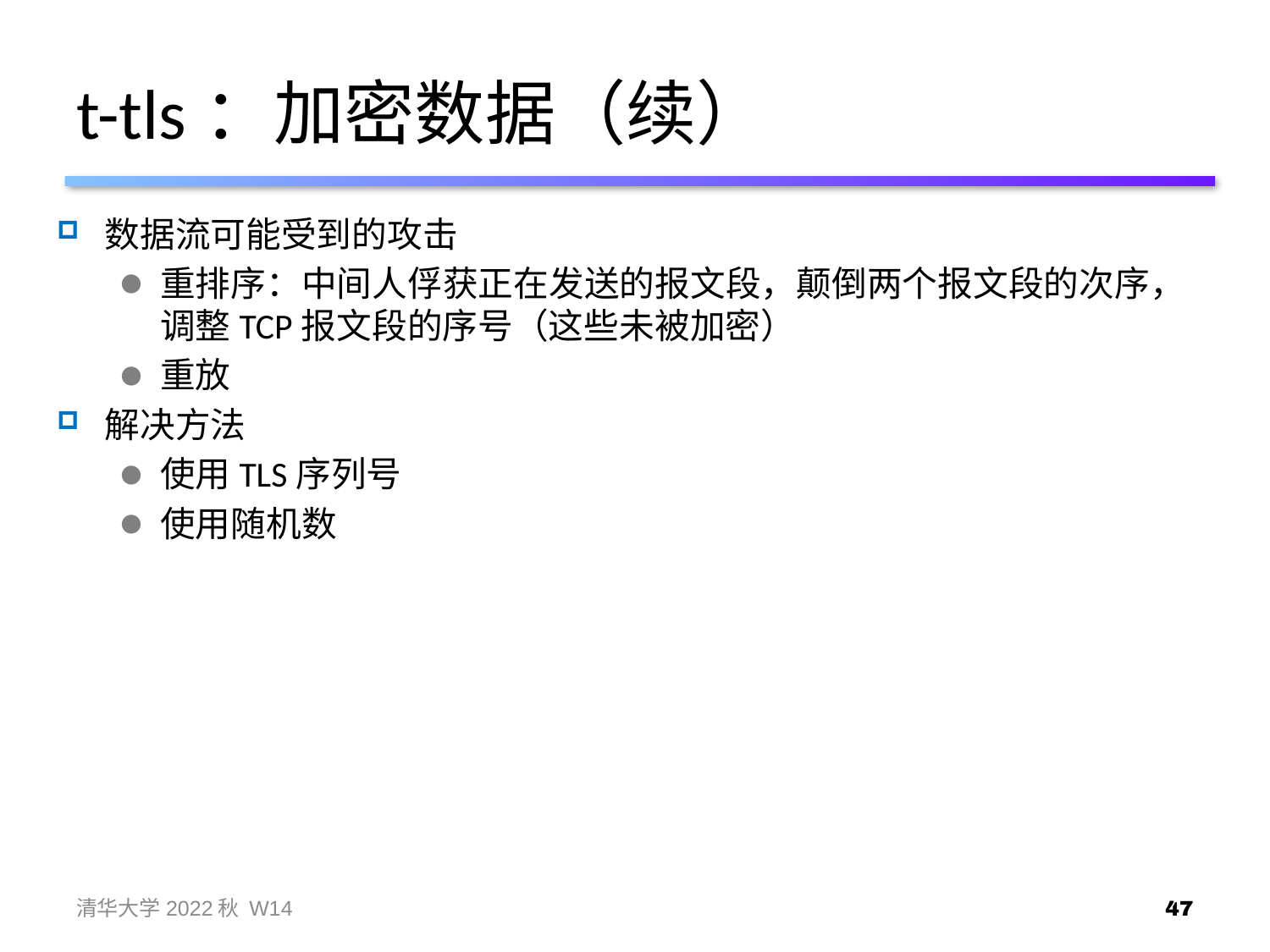

# t-tls：加密数据（续）
数据流可能受到的攻击
重排序：中间人俘获正在发送的报文段，颠倒两个报文段的次序，调整TCP报文段的序号（这些未被加密）
重放
解决方法
使用TLS序列号
使用随机数
清华大学2022秋 W14
47